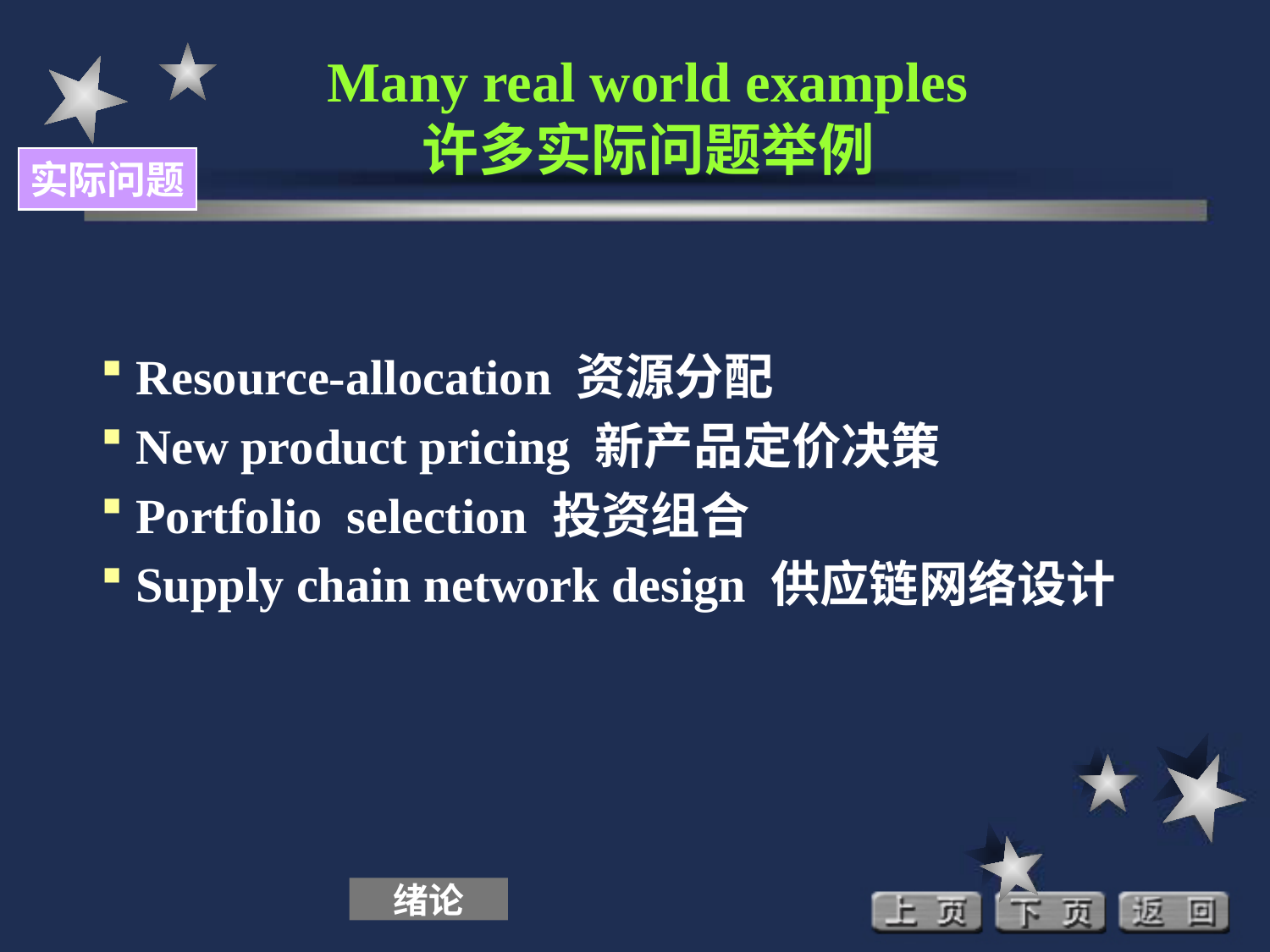

Many real world examples
许多实际问题举例
实际问题

 Resource-allocation 资源分配
 New product pricing 新产品定价决策
 Portfolio  selection 投资组合
 Supply chain network design 供应链网络设计
绪论